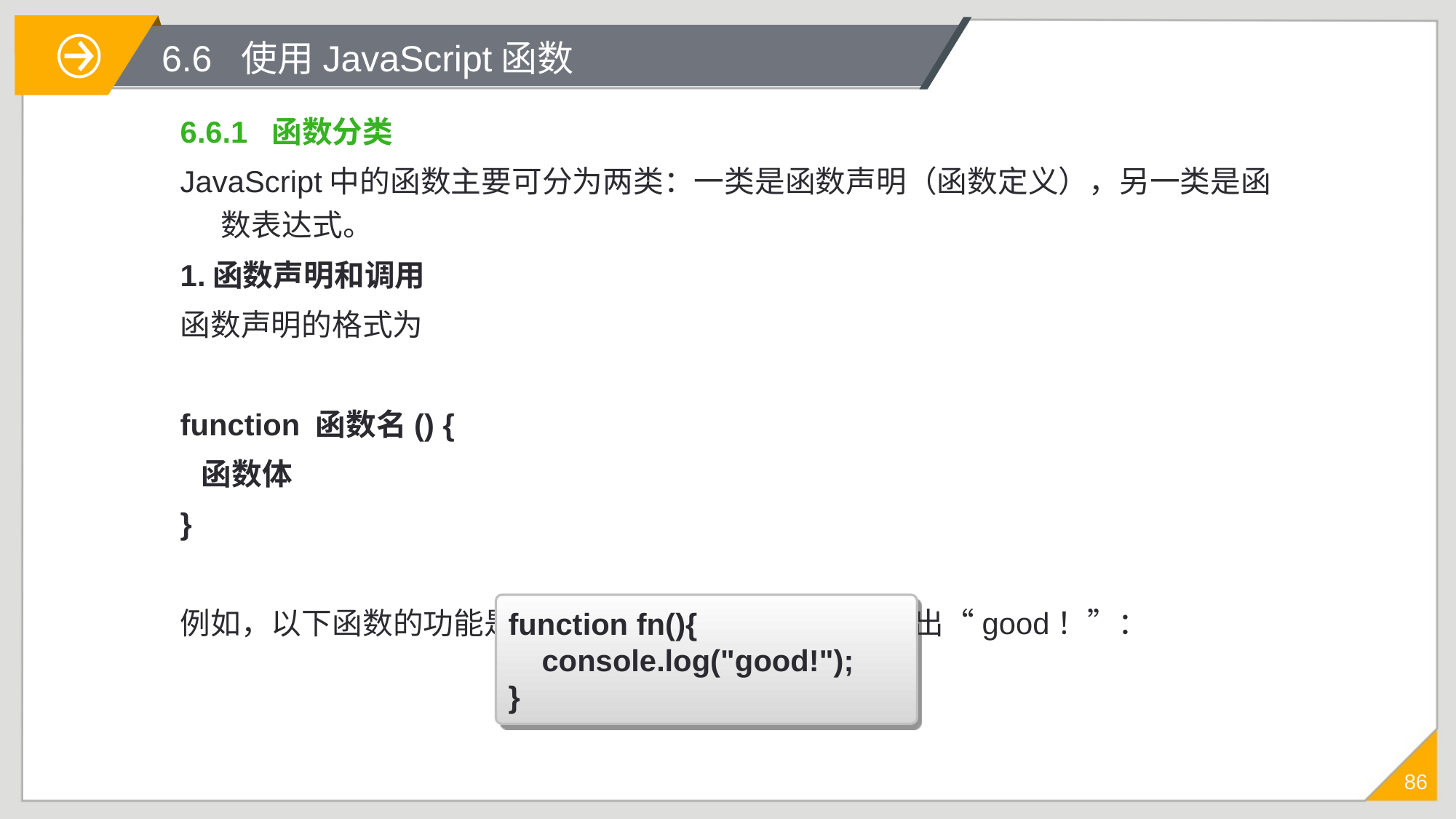

# 6.6  使用JavaScript函数
6.6.1  函数分类
JavaScript中的函数主要可分为两类：一类是函数声明（函数定义），另一类是函数表达式。
1.函数声明和调用
函数声明的格式为

function 函数名() {
  函数体
}

例如，以下函数的功能是在浏览器的Console面板中输出“good！”：

function fn(){
    console.log("good!");
}